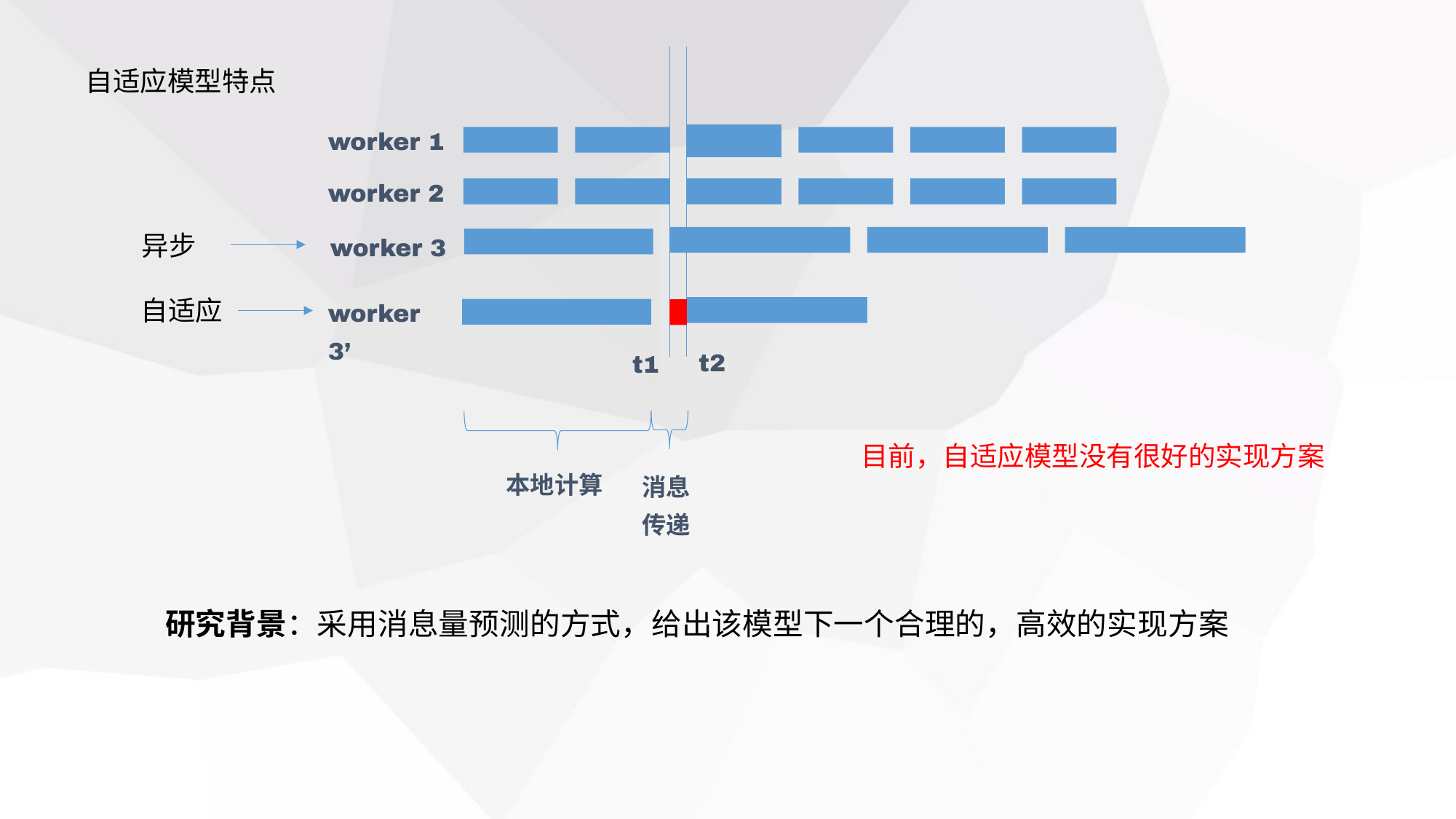

自适应模型特点
worker 1

worker 2

worker 3
异步

worker 3’
自适应

t2
t1

目前，自适应模型没有很好的实现方案
本地计算
消息传递
研究背景：采用消息量预测的方式，给出该模型下一个合理的，高效的实现方案